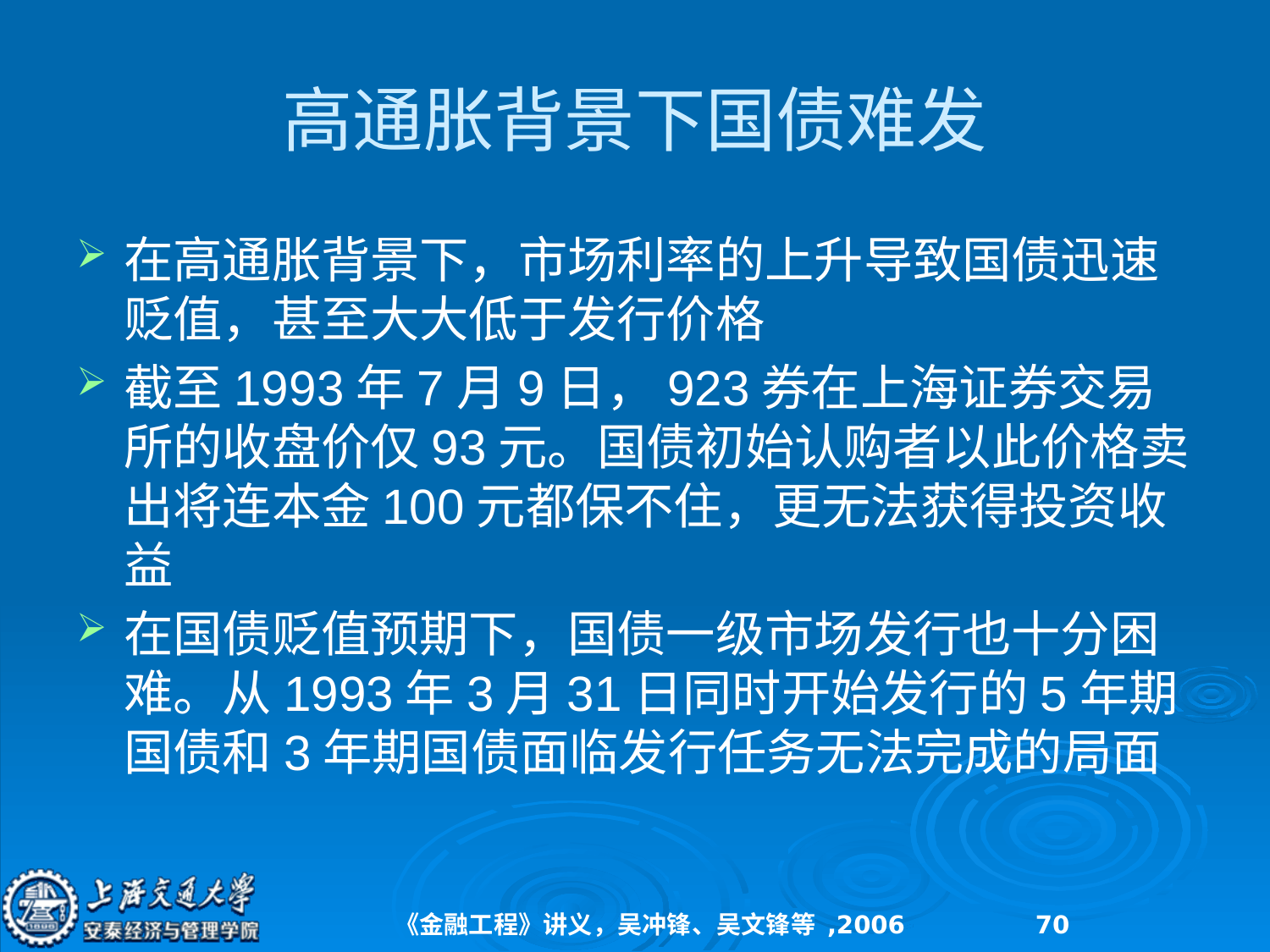

# 高通胀背景下国债难发
在高通胀背景下，市场利率的上升导致国债迅速贬值，甚至大大低于发行价格
截至1993年7月9日，923券在上海证券交易所的收盘价仅93元。国债初始认购者以此价格卖出将连本金100元都保不住，更无法获得投资收益
在国债贬值预期下，国债一级市场发行也十分困难。从1993年3月31日同时开始发行的5年期国债和3年期国债面临发行任务无法完成的局面